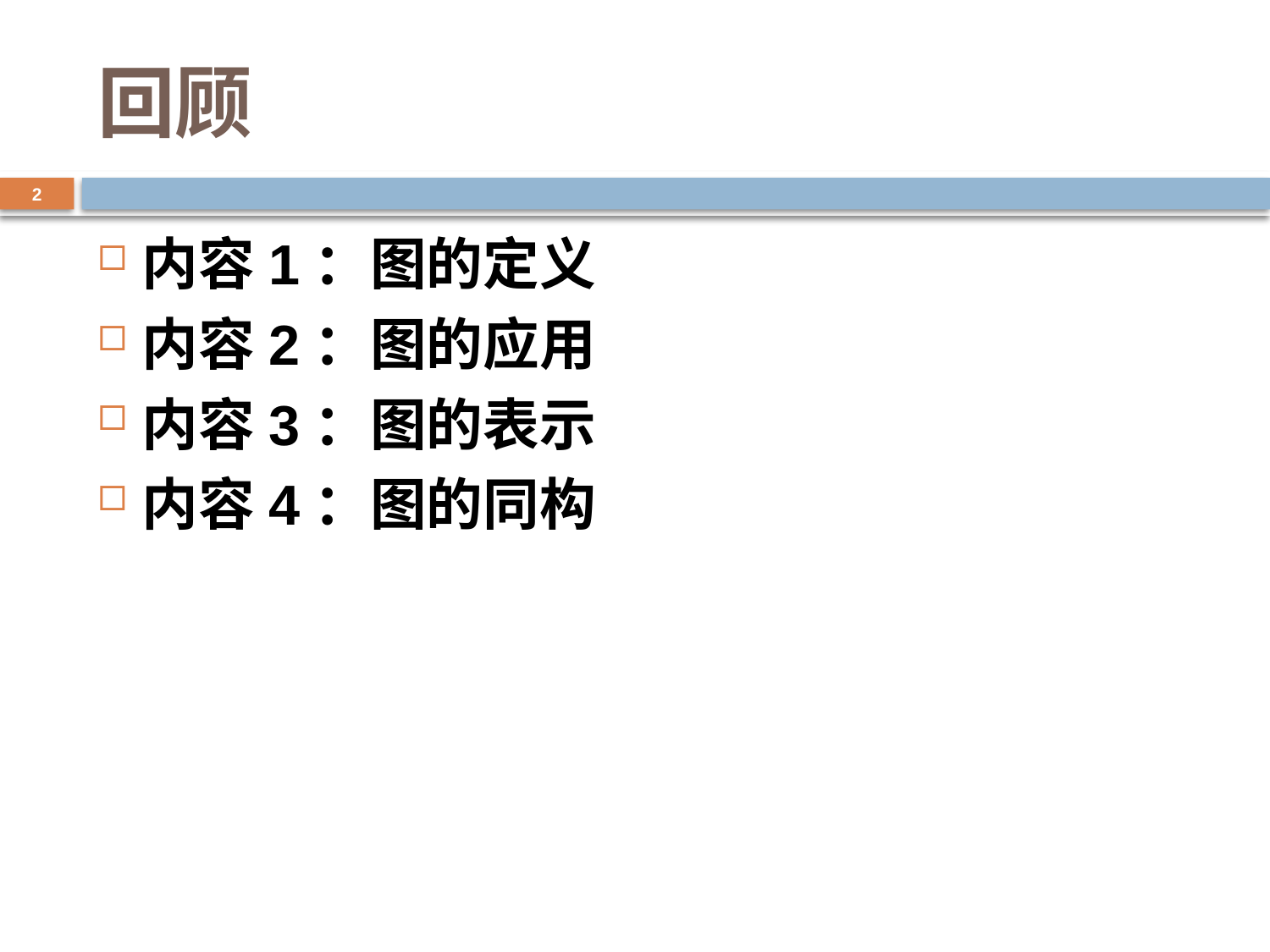

# 回顾
2
内容1：图的定义
内容2：图的应用
内容3：图的表示
内容4：图的同构